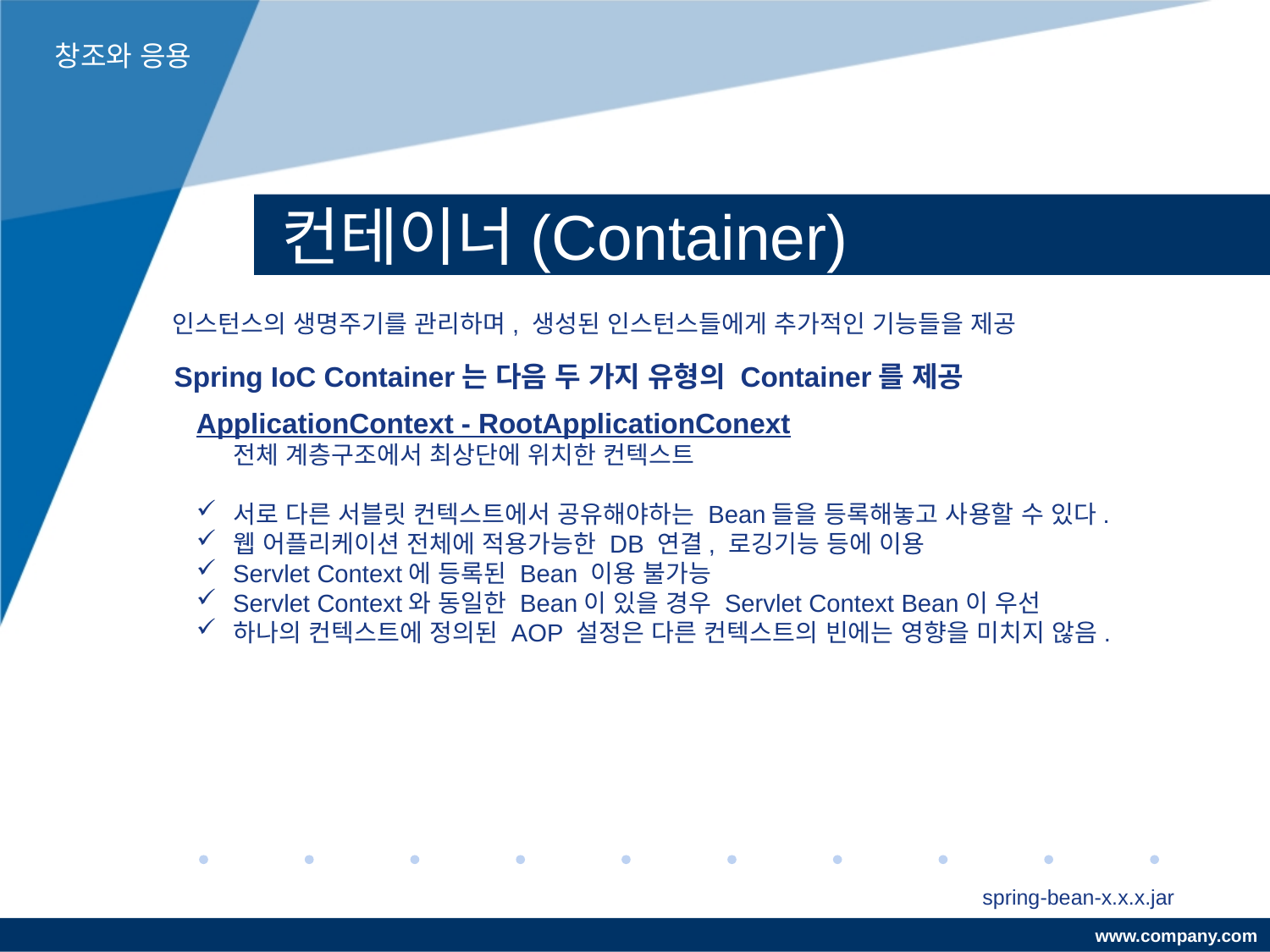

창조와 응용

# 컨테이너(Container)
인스턴스의 생명주기를 관리하며, 생성된 인스턴스들에게 추가적인 기능들을 제공
Spring IoC Container는 다음 두 가지 유형의 Container를 제공
ApplicationContext - RootApplicationConext
전체 계층구조에서 최상단에 위치한 컨텍스트

서로 다른 서블릿 컨텍스트에서 공유해야하는 Bean들을 등록해놓고 사용할 수 있다.
웹 어플리케이션 전체에 적용가능한 DB 연결, 로깅기능 등에 이용
Servlet Context에 등록된 Bean 이용 불가능
Servlet Context와 동일한 Bean이 있을 경우 Servlet Context Bean이 우선
하나의 컨텍스트에 정의된 AOP 설정은 다른 컨텍스트의 빈에는 영향을 미치지 않음.
spring-bean-x.x.x.jar